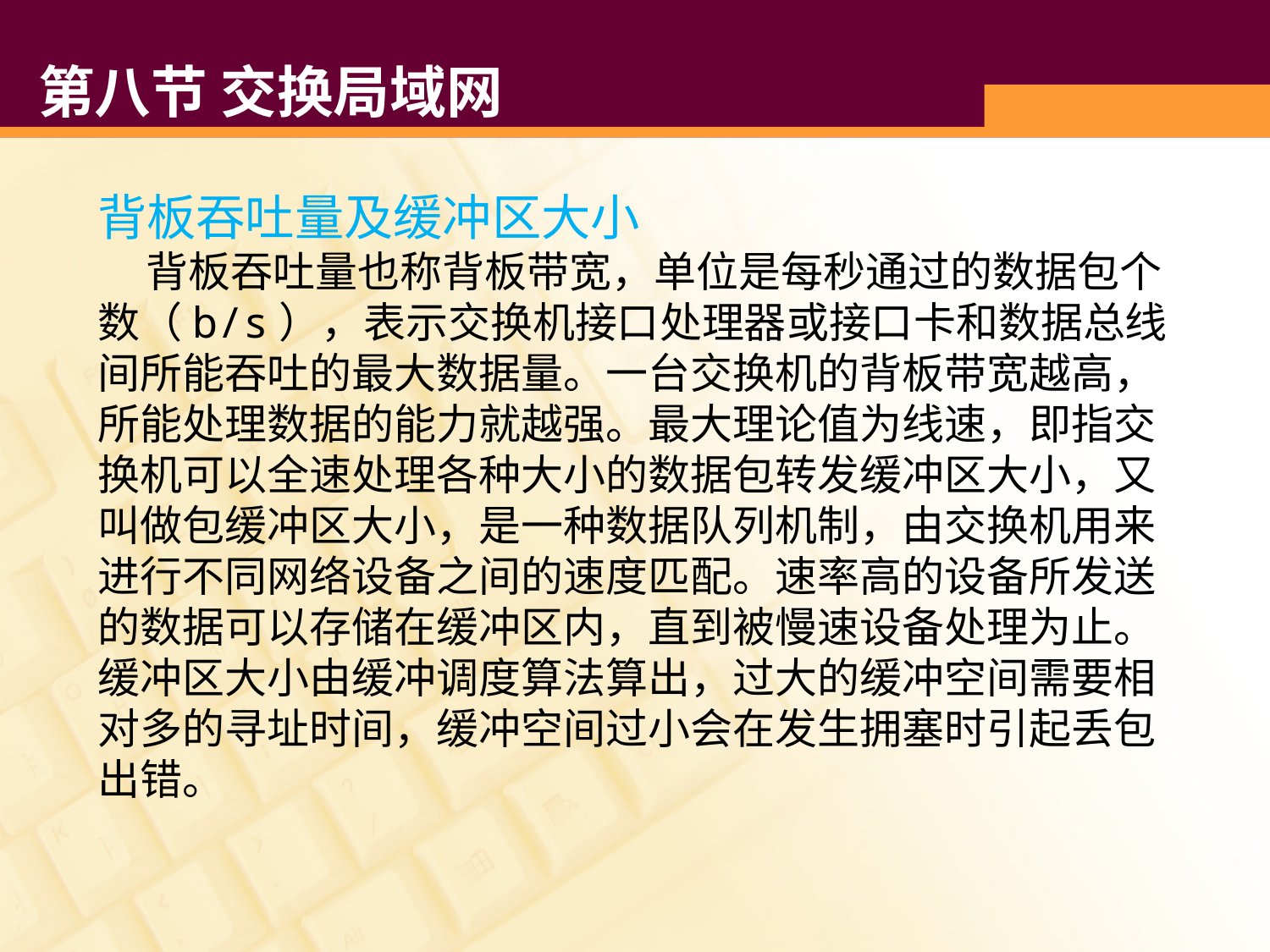

# 第八节 交换局域网
背板吞吐量及缓冲区大小
    背板吞吐量也称背板带宽，单位是每秒通过的数据包个数（b/s），表示交换机接口处理器或接口卡和数据总线间所能吞吐的最大数据量。一台交换机的背板带宽越高，所能处理数据的能力就越强。最大理论值为线速，即指交换机可以全速处理各种大小的数据包转发缓冲区大小，又叫做包缓冲区大小，是一种数据队列机制，由交换机用来进行不同网络设备之间的速度匹配。速率高的设备所发送的数据可以存储在缓冲区内，直到被慢速设备处理为止。缓冲区大小由缓冲调度算法算出，过大的缓冲空间需要相对多的寻址时间，缓冲空间过小会在发生拥塞时引起丢包出错。